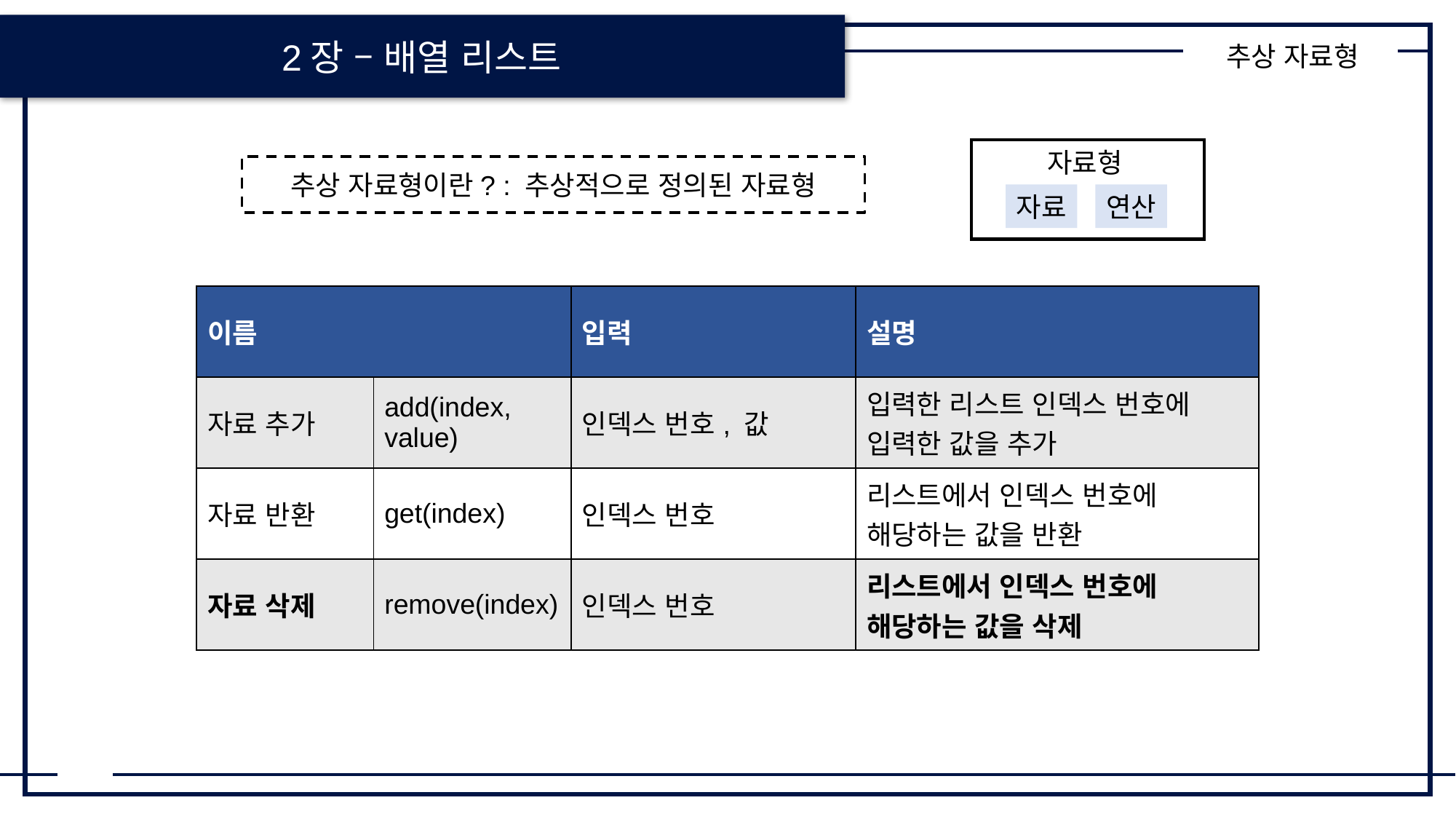

2장 – 배열 리스트

추상 자료형

자료형
추상 자료형이란? : 추상적으로 정의된 자료형
자료
연산
| 이름 |  | 입력 | 설명 |
| --- | --- | --- | --- |
| 자료 추가 | add(index, value) | 인덱스 번호, 값 | 입력한 리스트 인덱스 번호에 입력한 값을 추가 |
| 자료 반환 | get(index) | 인덱스 번호 | 리스트에서 인덱스 번호에 해당하는 값을 반환 |
| 자료 삭제 | remove(index) | 인덱스 번호 | 리스트에서 인덱스 번호에 해당하는 값을 삭제 |